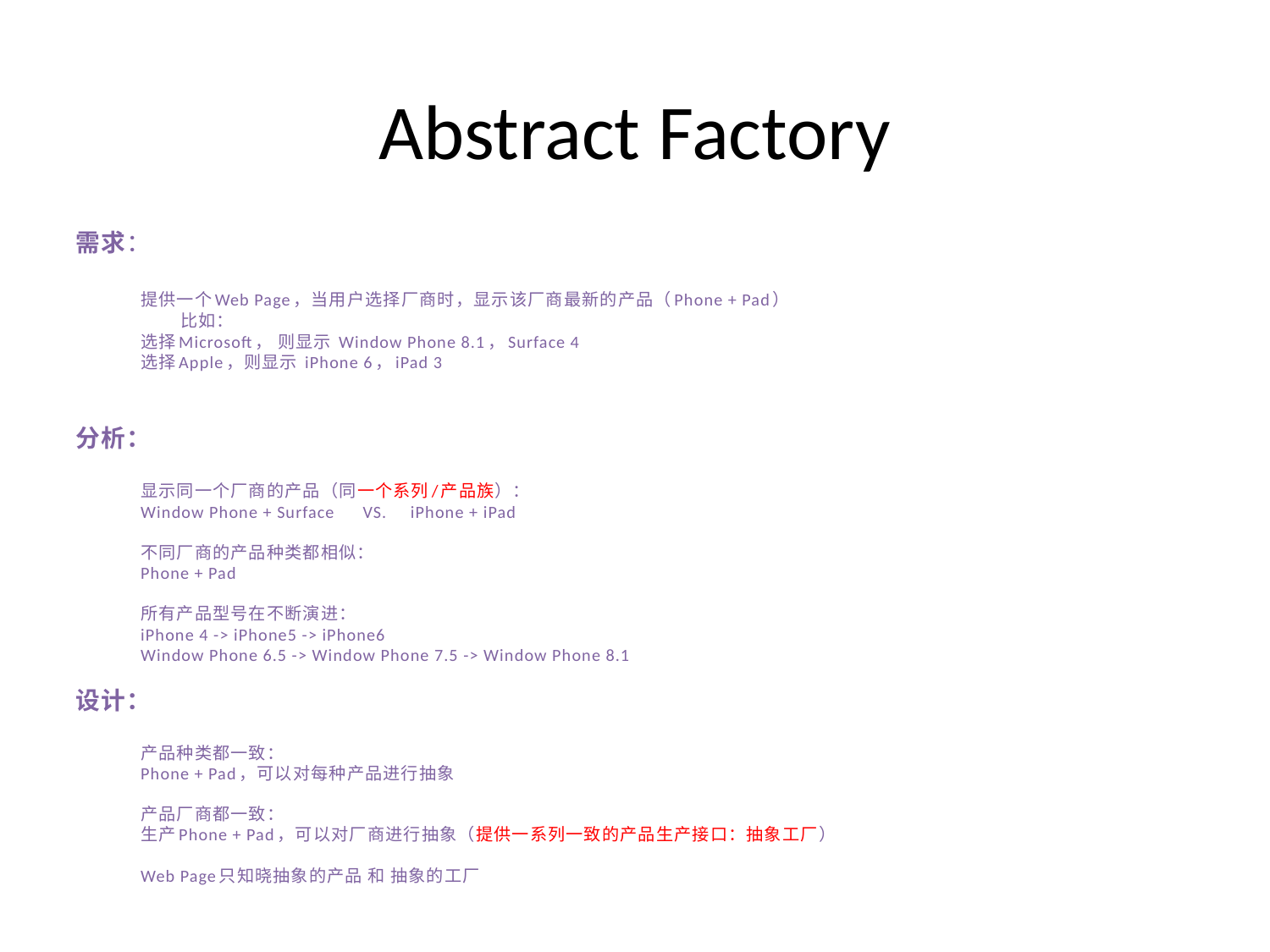

# Abstract Factory
需求：

	提供一个Web Page，当用户选择厂商时，显示该厂商最新的产品（Phone + Pad）
	        比如：
		选择Microsoft， 则显示 Window Phone 8.1，Surface 4
		选择Apple，则显示 iPhone 6，iPad 3

分析：

	显示同一个厂商的产品（同一个系列/产品族）：
		Window Phone + Surface      VS.     iPhone + iPad

	不同厂商的产品种类都相似：
		Phone + Pad

	所有产品型号在不断演进：
		iPhone 4 -> iPhone5 -> iPhone6
		Window Phone 6.5 -> Window Phone 7.5 -> Window Phone 8.1

设计：

	产品种类都一致：
		Phone + Pad，可以对每种产品进行抽象

	产品厂商都一致：
		生产Phone + Pad，可以对厂商进行抽象（提供一系列一致的产品生产接口：抽象工厂）

	Web Page只知晓抽象的产品 和 抽象的工厂